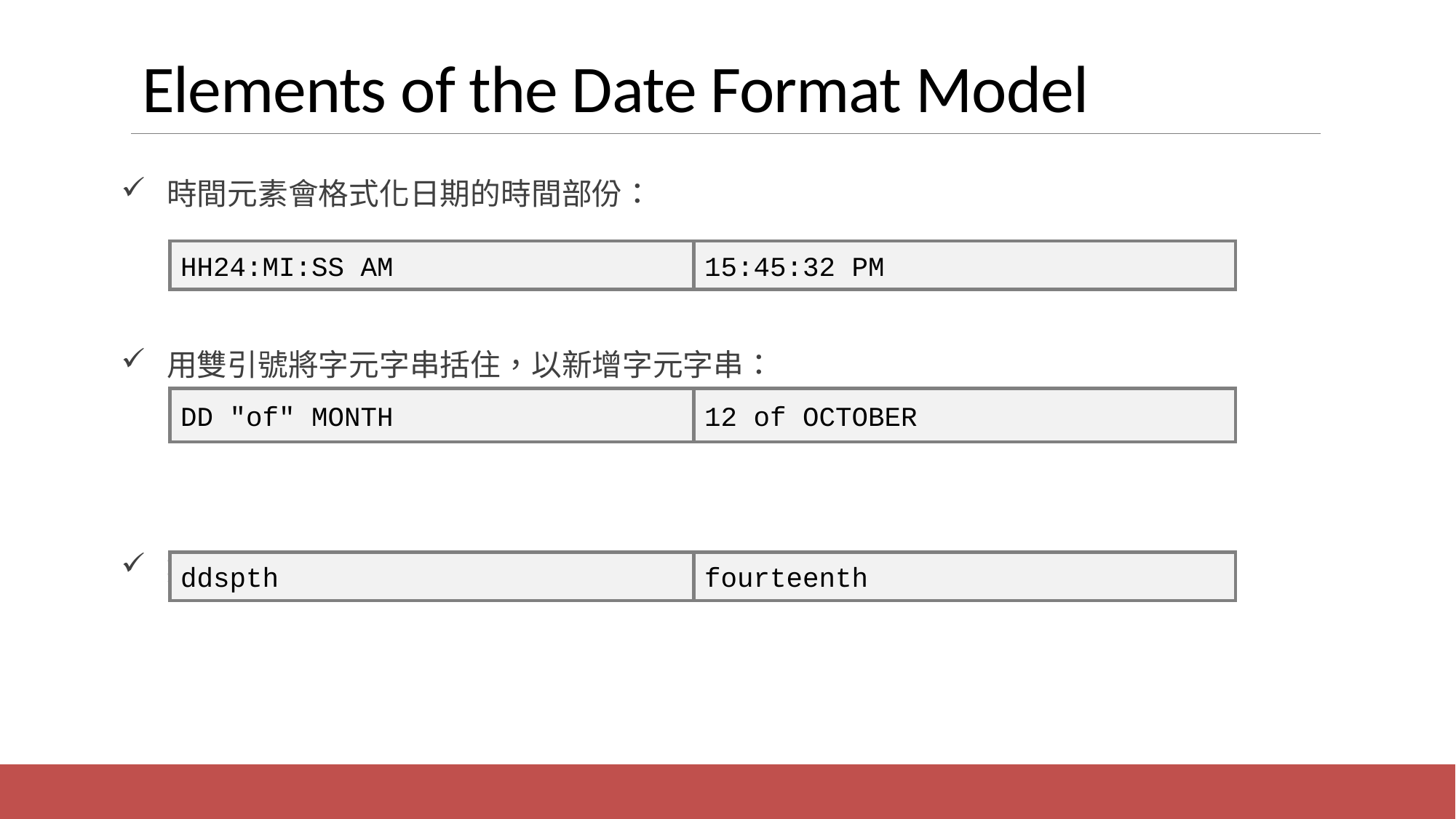

# Elements of the Date Format Model
  時間元素會格式化日期的時間部份：

  用雙引號將字元字串括住，以新增字元字串：

  數字字尾拼字拼出數字：
HH24:MI:SS AM
15:45:32 PM
DD "of" MONTH
12 of OCTOBER
ddspth
fourteenth